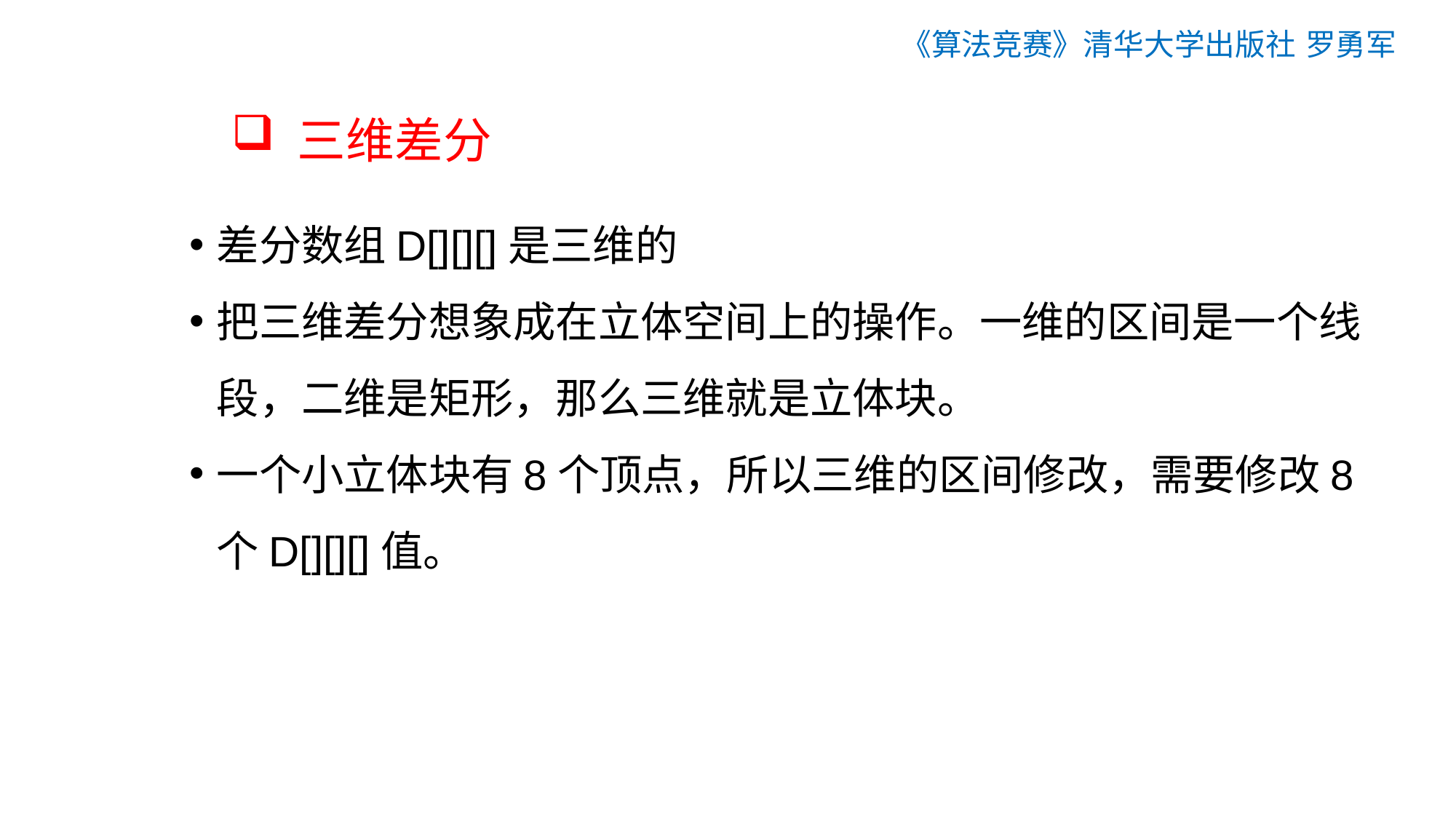

《算法竞赛》清华大学出版社 罗勇军
# 三维差分
差分数组D[][][]是三维的
把三维差分想象成在立体空间上的操作。一维的区间是一个线段，二维是矩形，那么三维就是立体块。
一个小立体块有8个顶点，所以三维的区间修改，需要修改8个D[][][]值。